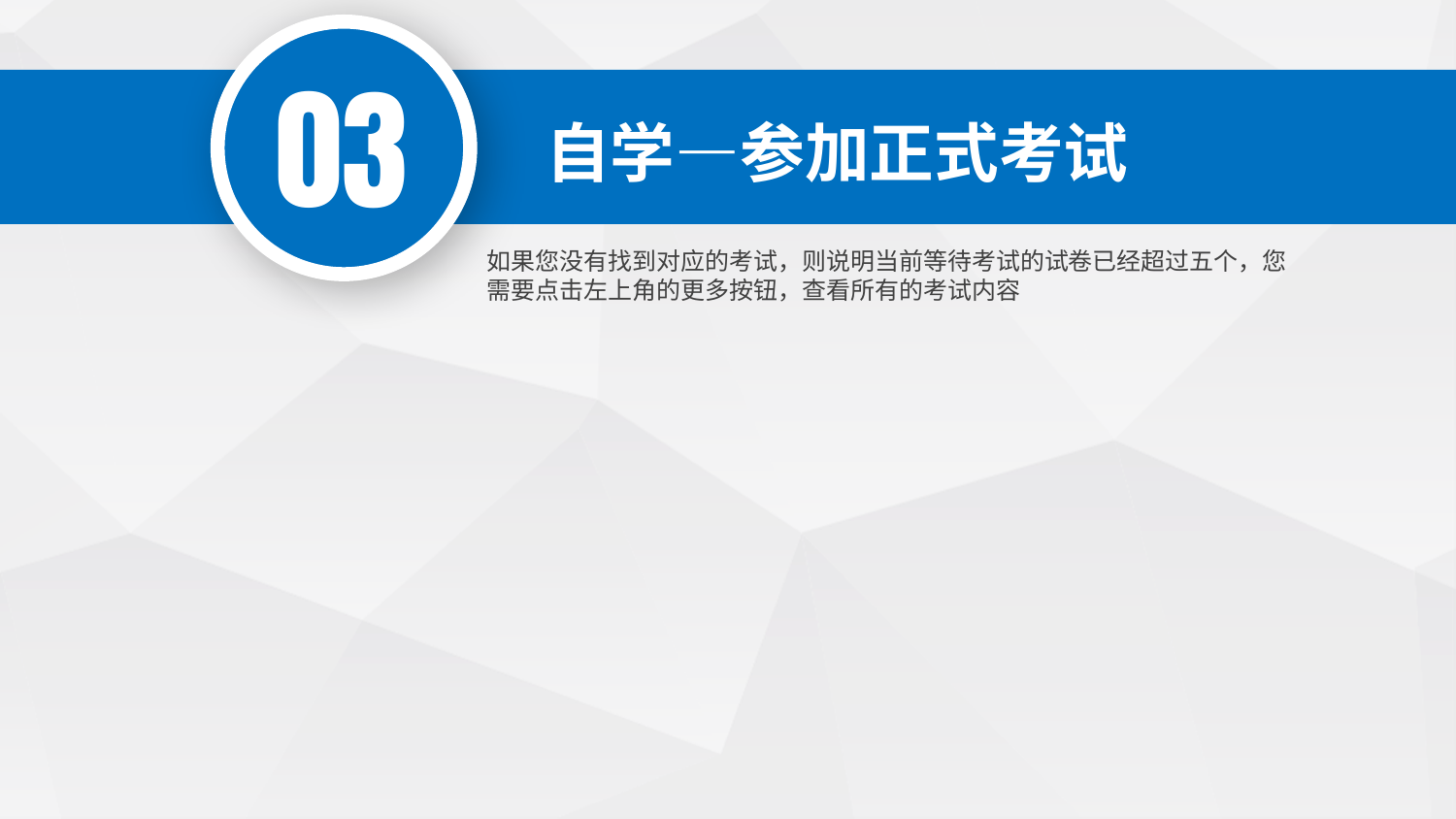

03

自学—参加正式考试
如果您没有找到对应的考试，则说明当前等待考试的试卷已经超过五个，您需要点击左上角的更多按钮，查看所有的考试内容